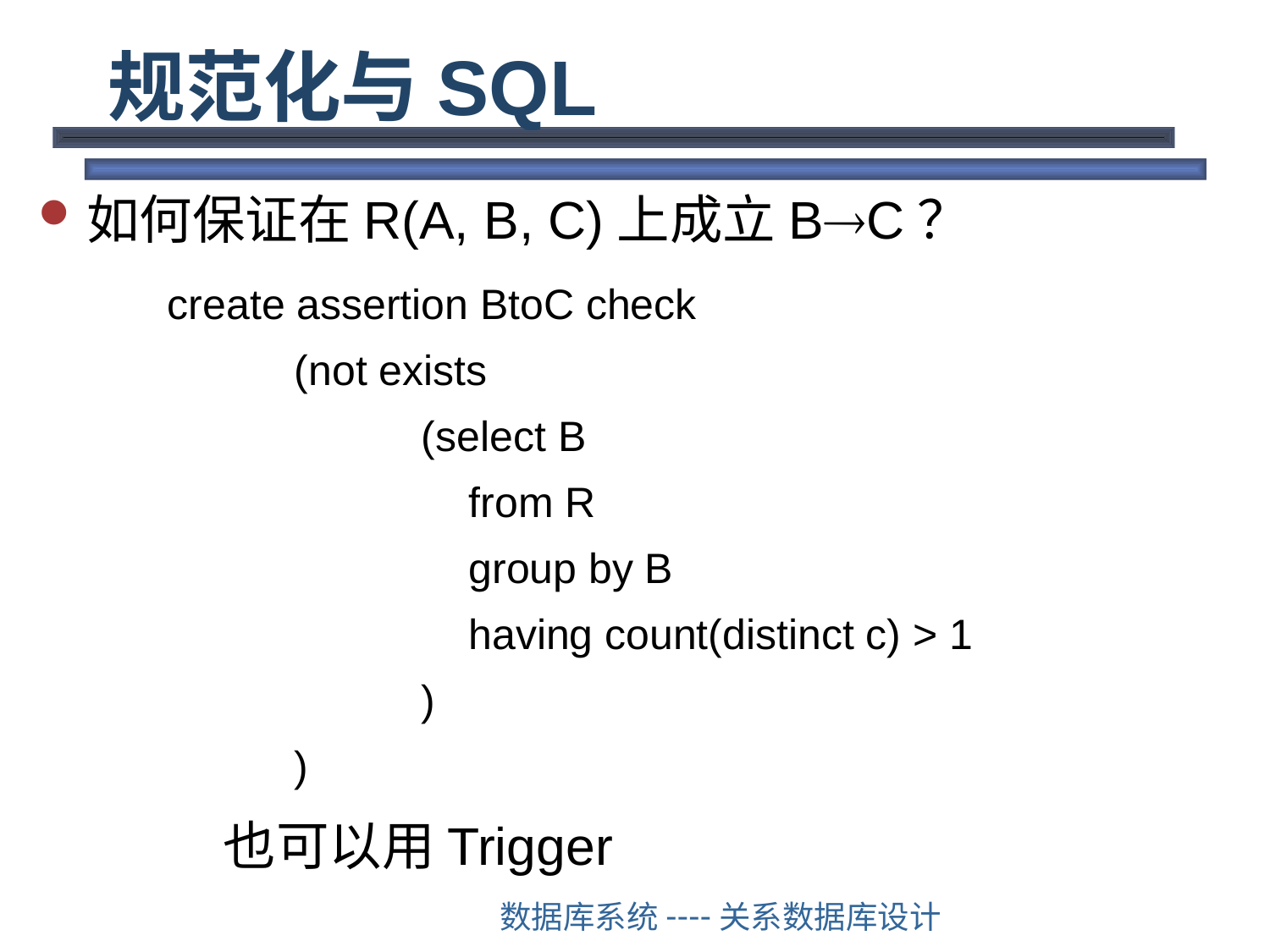

# 规范化与SQL
如何保证在R(A, B, C)上成立B→C？
create assertion BtoC check
	(not exists
		(select B
		    from R
		    group by B
		    having count(distinct c) > 1
		)
	)
也可以用Trigger
数据库系统----关系数据库设计